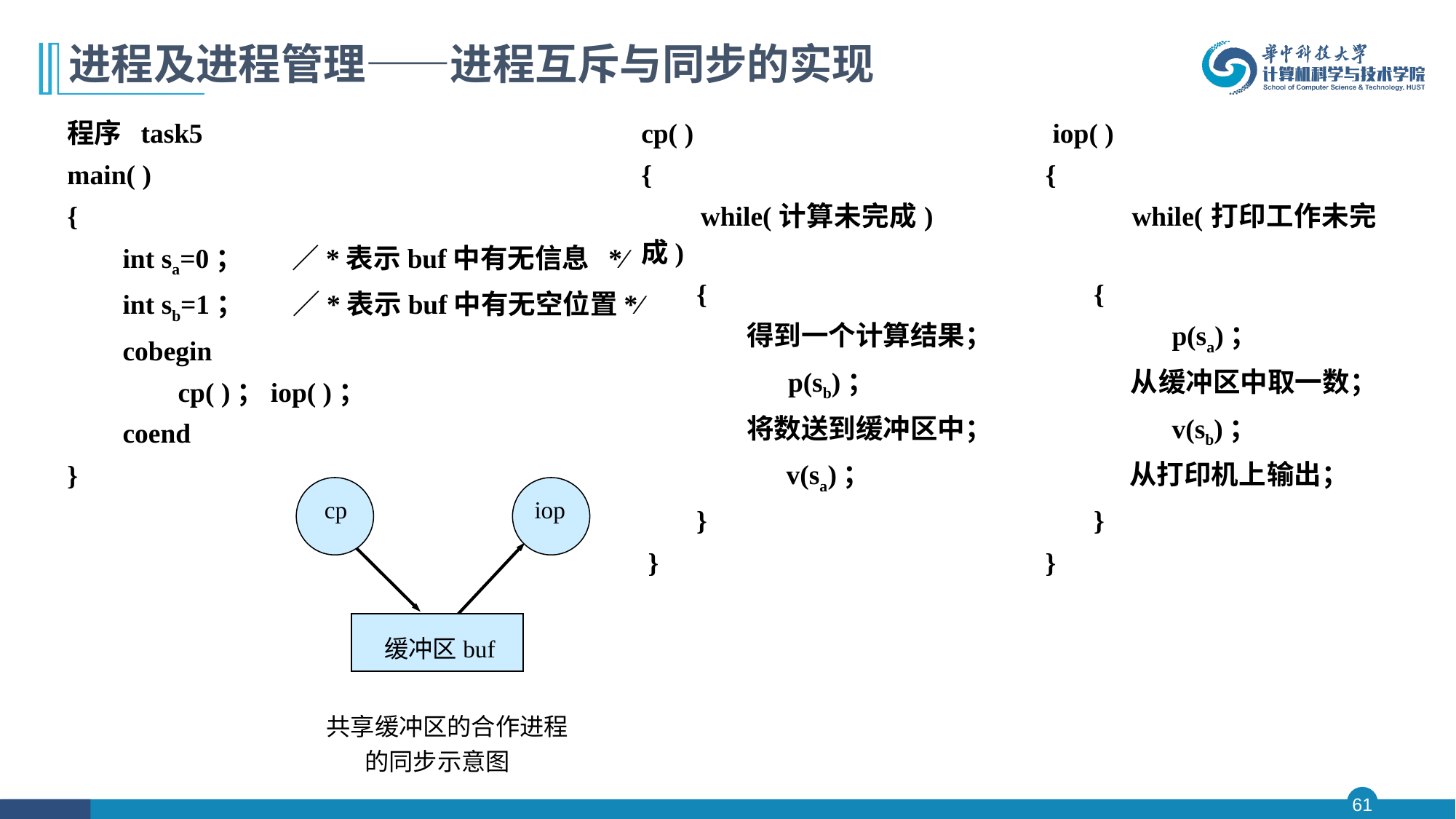

# 进程及进程管理——进程互斥与同步的实现
程序  task5
main( )
{
        int sa=0；        ∕*表示buf中有无信息  *∕
        int sb=1；        ∕*表示buf中有无空位置*∕
        cobegin
                cp( )；iop( )；
        coend
}
cp( )                                                    iop( )
{                                                         {
        while(计算未完成)                           while(打印工作未完成)
        {                                                        {
                得到一个计算结果；                            p(sa)；
                     p(sb)；                                         从缓冲区中取一数；
                将数送到缓冲区中；                            v(sb)；
                     v(sa)；                                          从打印机上输出；
        }                                                        }
 }                                                        }
 cp
iop

   缓冲区buf
共享缓冲区的合作进程
      的同步示意图